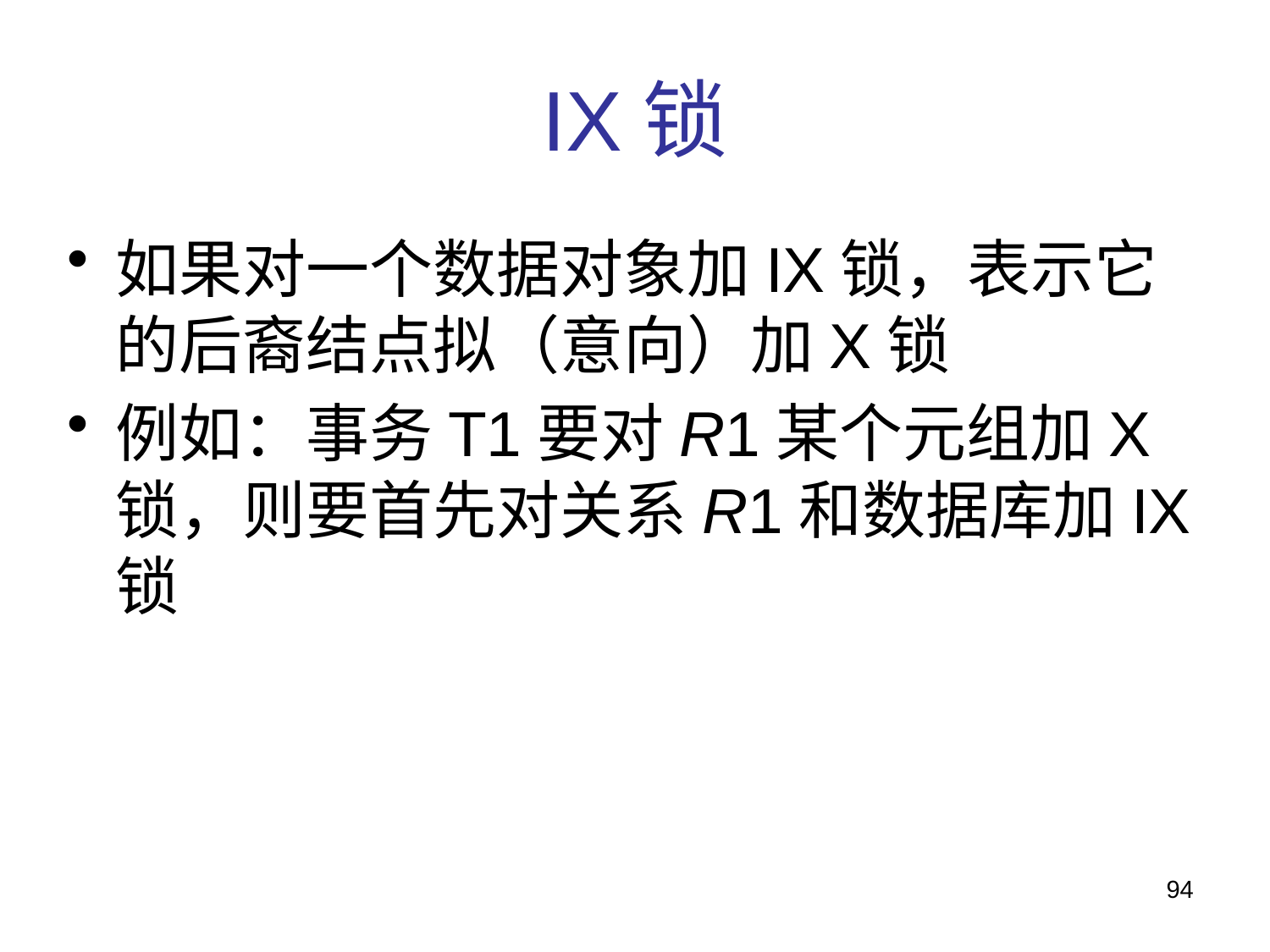

# IX锁
如果对一个数据对象加IX锁，表示它的后裔结点拟（意向）加X锁
例如：事务T1要对R1某个元组加X锁，则要首先对关系R1和数据库加IX锁

94